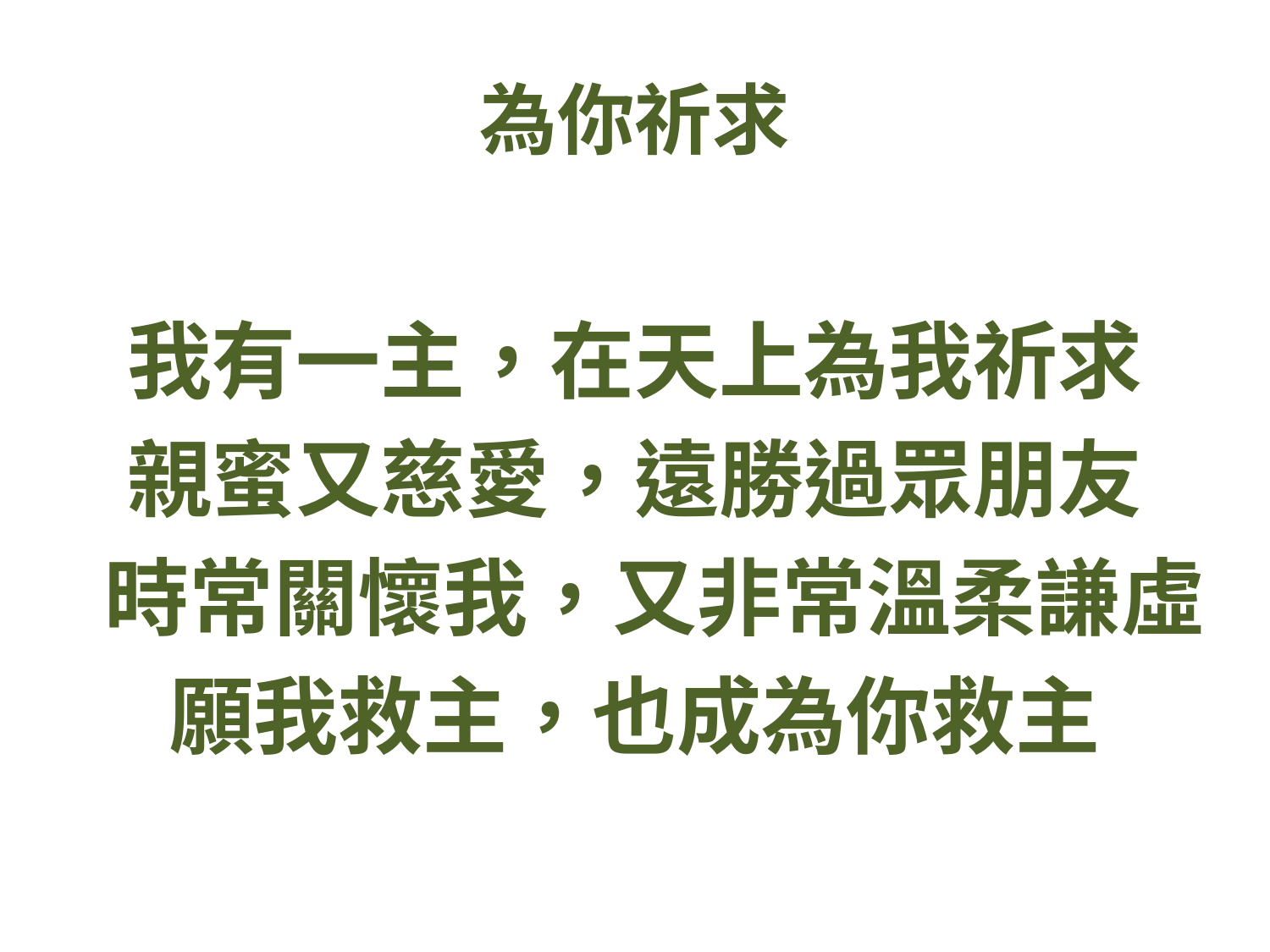

# 為你祈求
我有一主，在天上為我祈求
親蜜又慈愛，遠勝過眾朋友
 時常關懷我，又非常溫柔謙虛
願我救主，也成為你救主